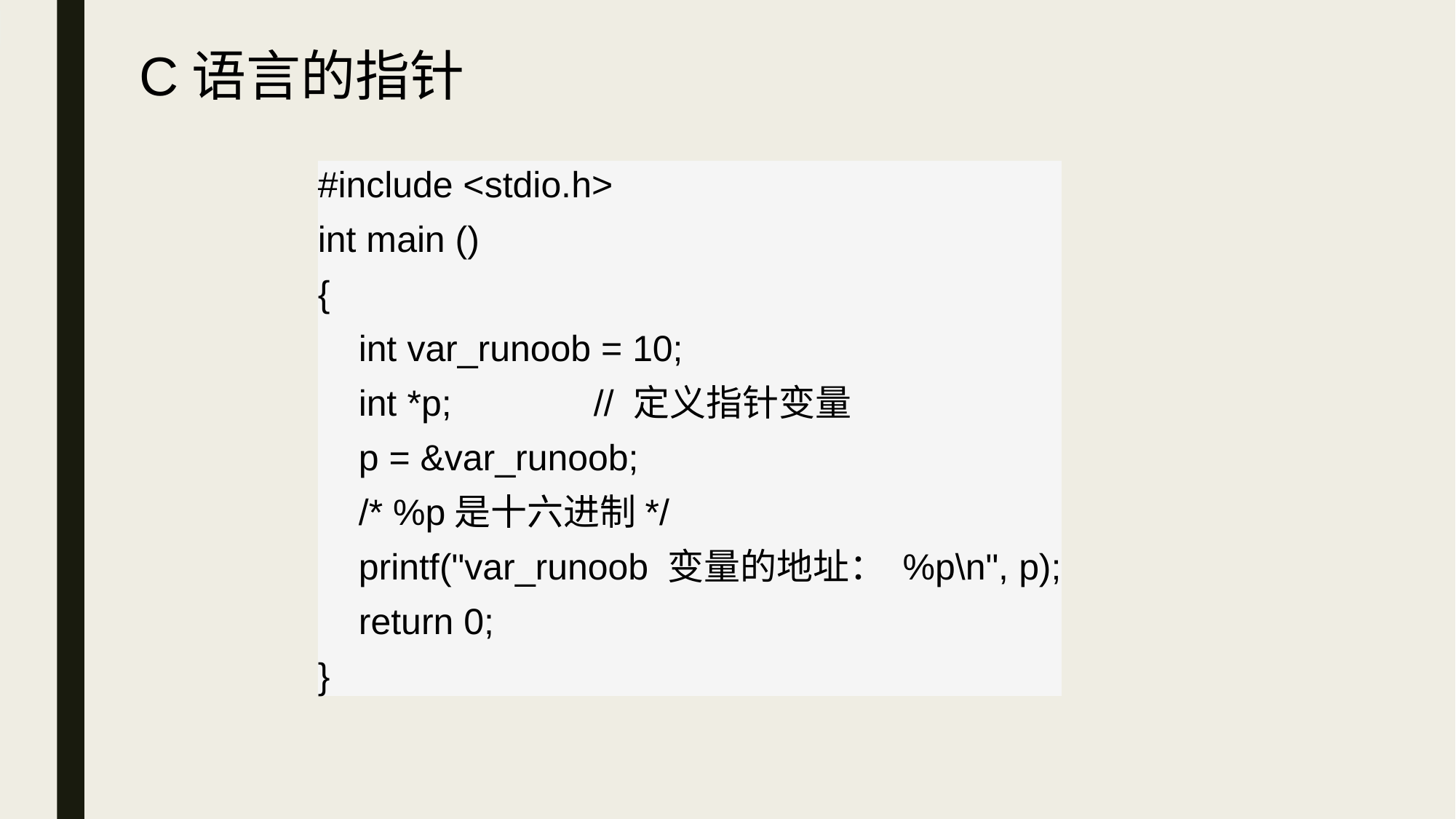

C语言的指针
#include <stdio.h>
int main ()
{
    int var_runoob = 10;
    int *p;              // 定义指针变量
    p = &var_runoob;
    /* %p是十六进制*/
    printf("var_runoob 变量的地址： %p\n", p);
    return 0;
}